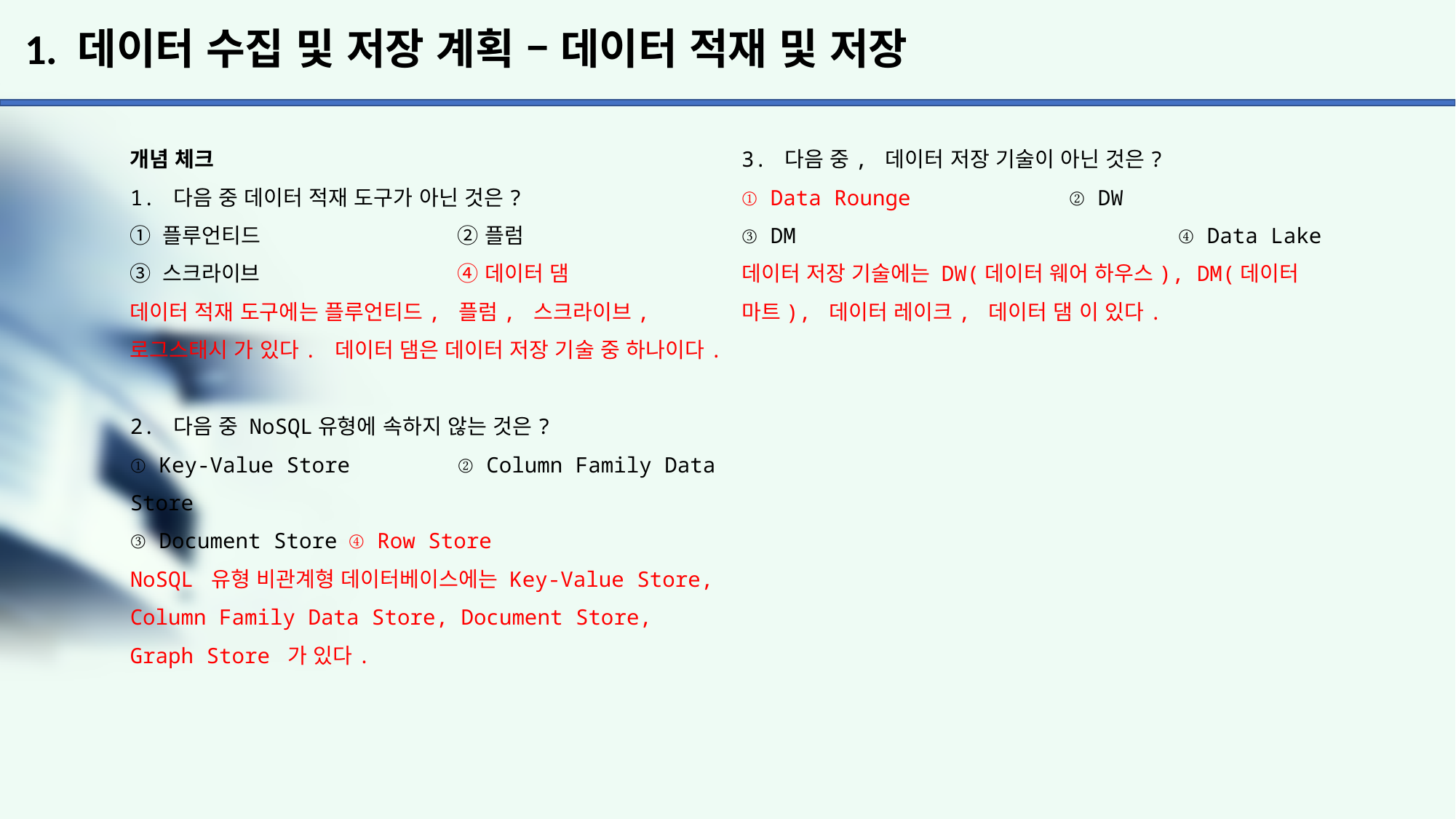

# 1. 데이터 수집 및 저장 계획 – 데이터 적재 및 저장
개념 체크
1. 다음 중 데이터 적재 도구가 아닌 것은?
① 플루언티드		② 플럼
③ 스크라이브	 	④ 데이터 댐
데이터 적재 도구에는 플루언티드, 플럼, 스크라이브,
로그스태시 가 있다. 데이터 댐은 데이터 저장 기술 중 하나이다.

2. 다음 중 NoSQL유형에 속하지 않는 것은?
① Key-Value Store	② Column Family Data Store
③ Document Store	④ Row Store
NoSQL 유형 비관계형 데이터베이스에는 Key-Value Store,
Column Family Data Store, Document Store, Graph Store 가 있다.
3. 다음 중, 데이터 저장 기술이 아닌 것은?
① Data Rounge		② DW
③ DM				④ Data Lake
데이터 저장 기술에는 DW(데이터 웨어 하우스), DM(데이터
마트), 데이터 레이크, 데이터 댐 이 있다.